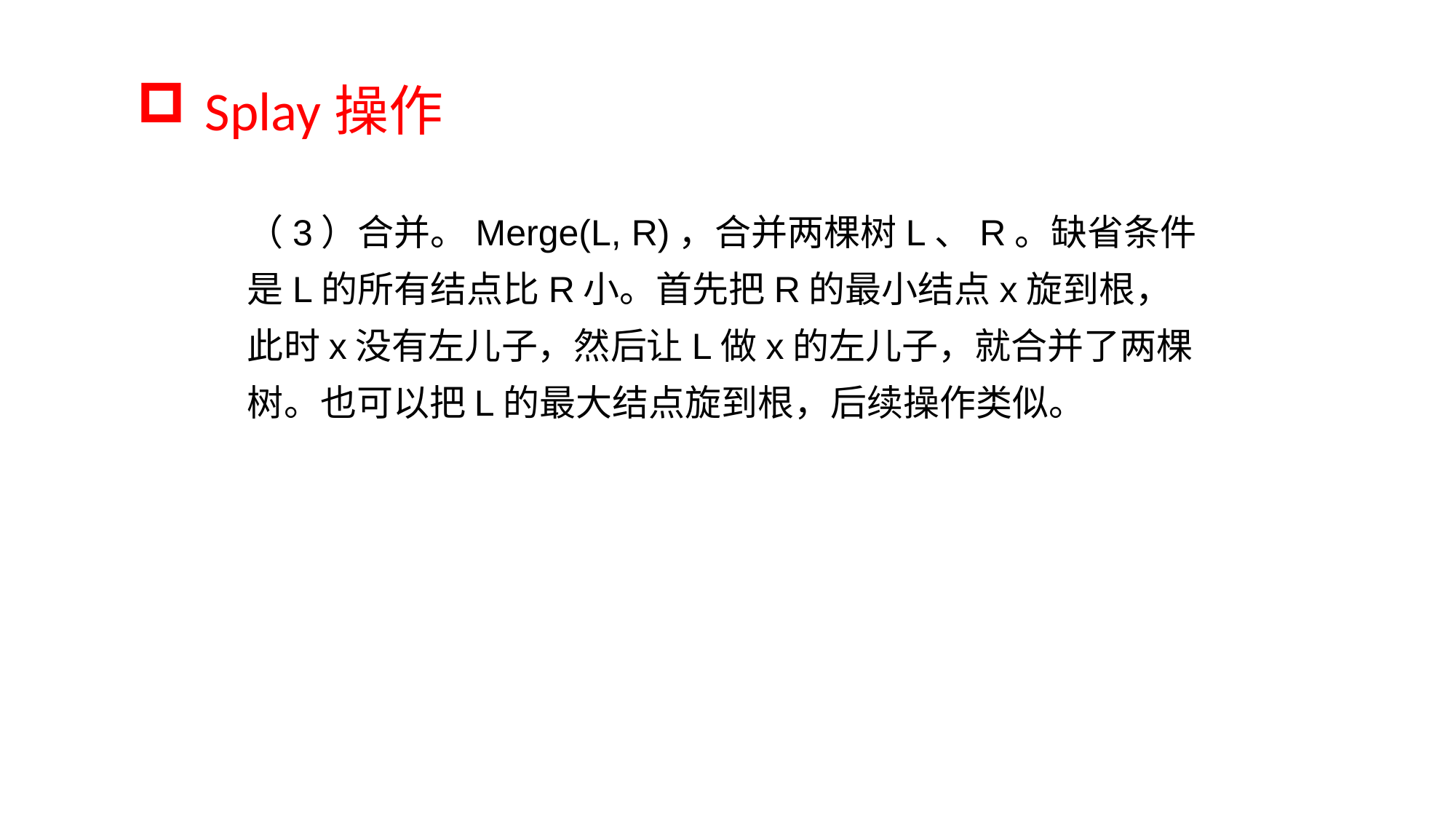

# Splay操作
（3）合并。Merge(L, R)，合并两棵树L、R。缺省条件是L的所有结点比R小。首先把R的最小结点x旋到根，此时x没有左儿子，然后让L做x的左儿子，就合并了两棵树。也可以把L的最大结点旋到根，后续操作类似。